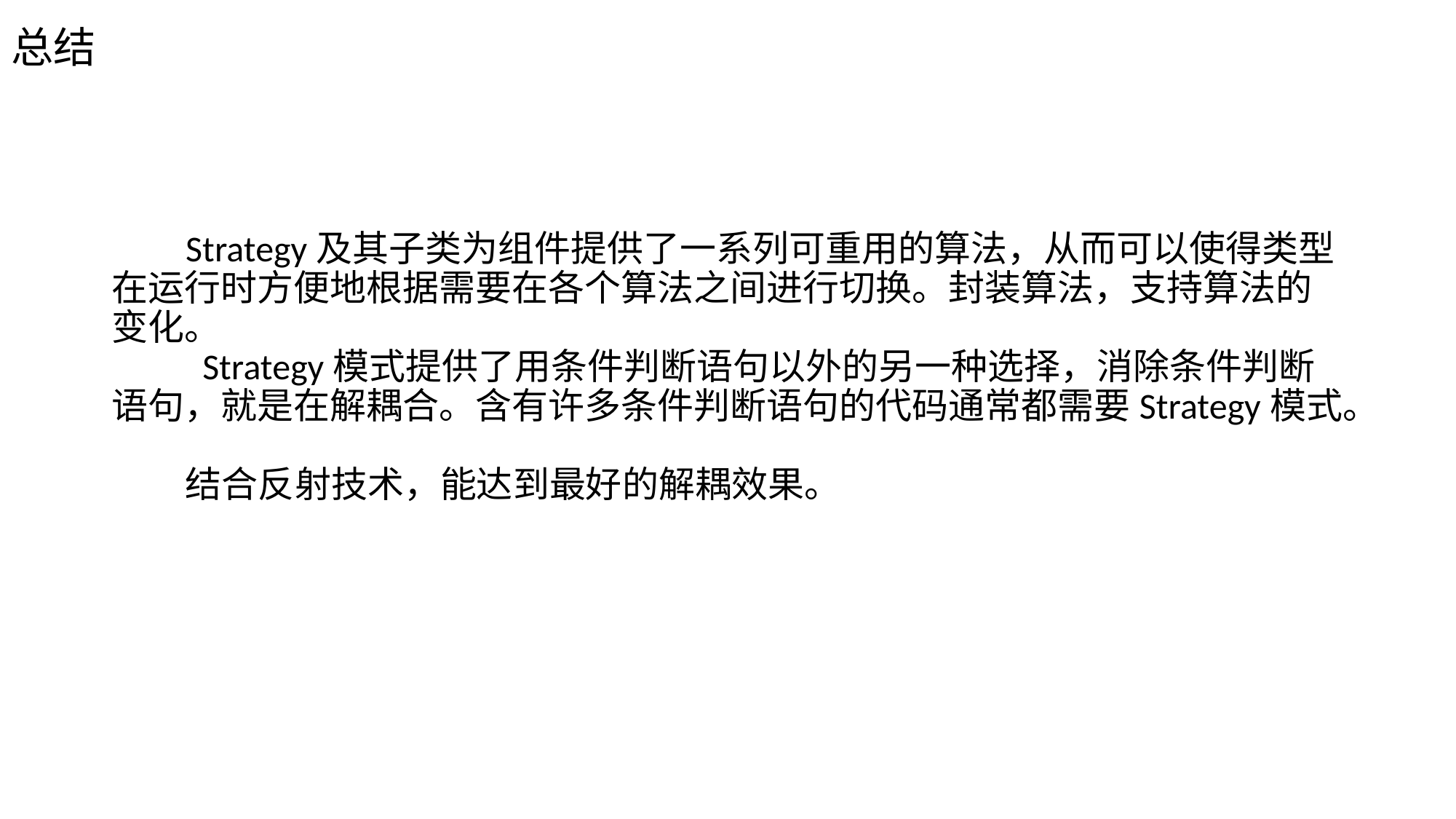

总结
# Strategy及其子类为组件提供了一系列可重用的算法，从而可以使得类型在运行时方便地根据需要在各个算法之间进行切换。封装算法，支持算法的变化。 Strategy模式提供了用条件判断语句以外的另一种选择，消除条件判断语句，就是在解耦合。含有许多条件判断语句的代码通常都需要Strategy模式。 结合反射技术，能达到最好的解耦效果。